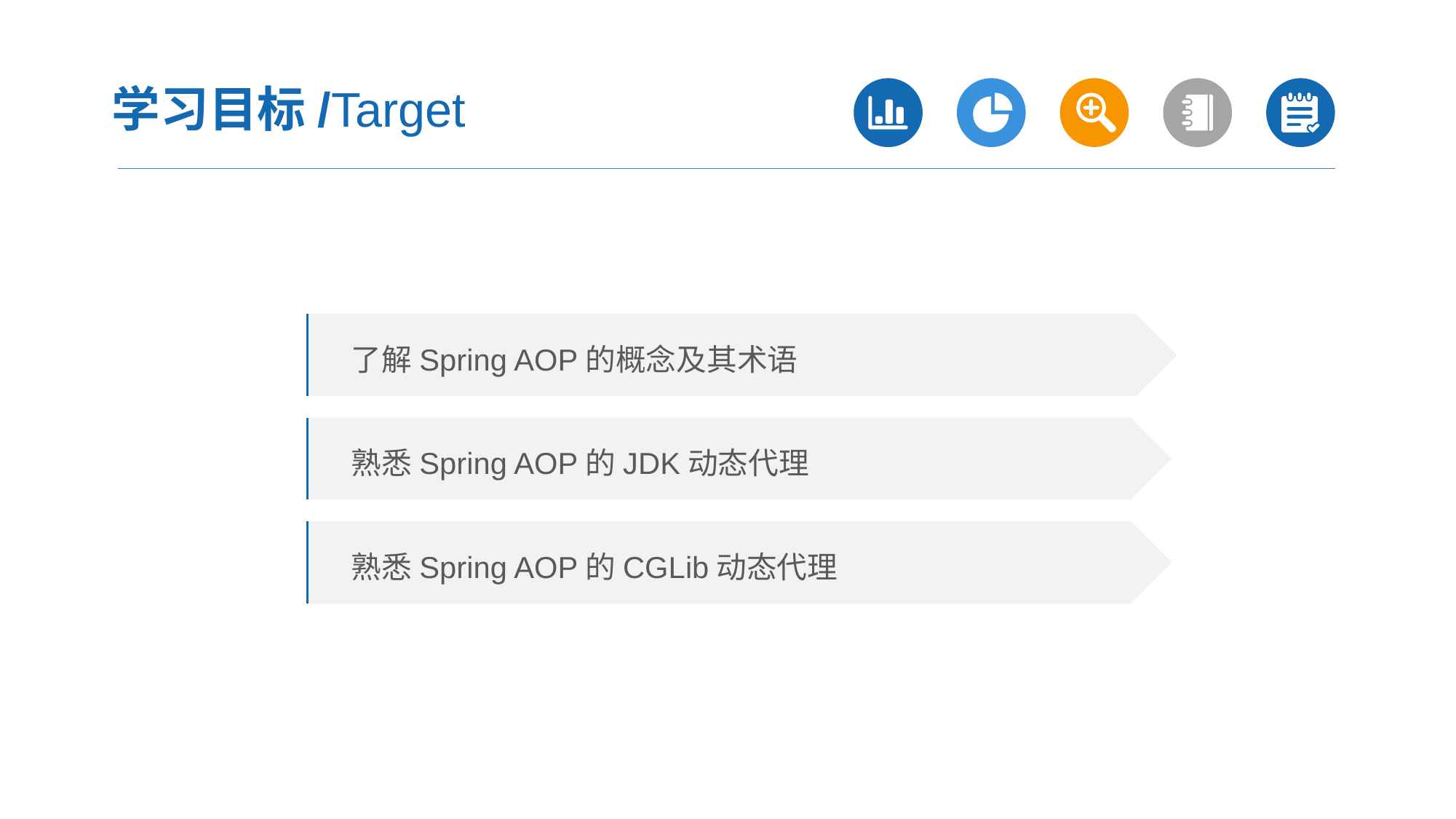

学习目标/Target
    了解Spring AOP的概念及其术语

    熟悉Spring AOP的JDK动态代理

    熟悉Spring AOP的CGLib动态代理